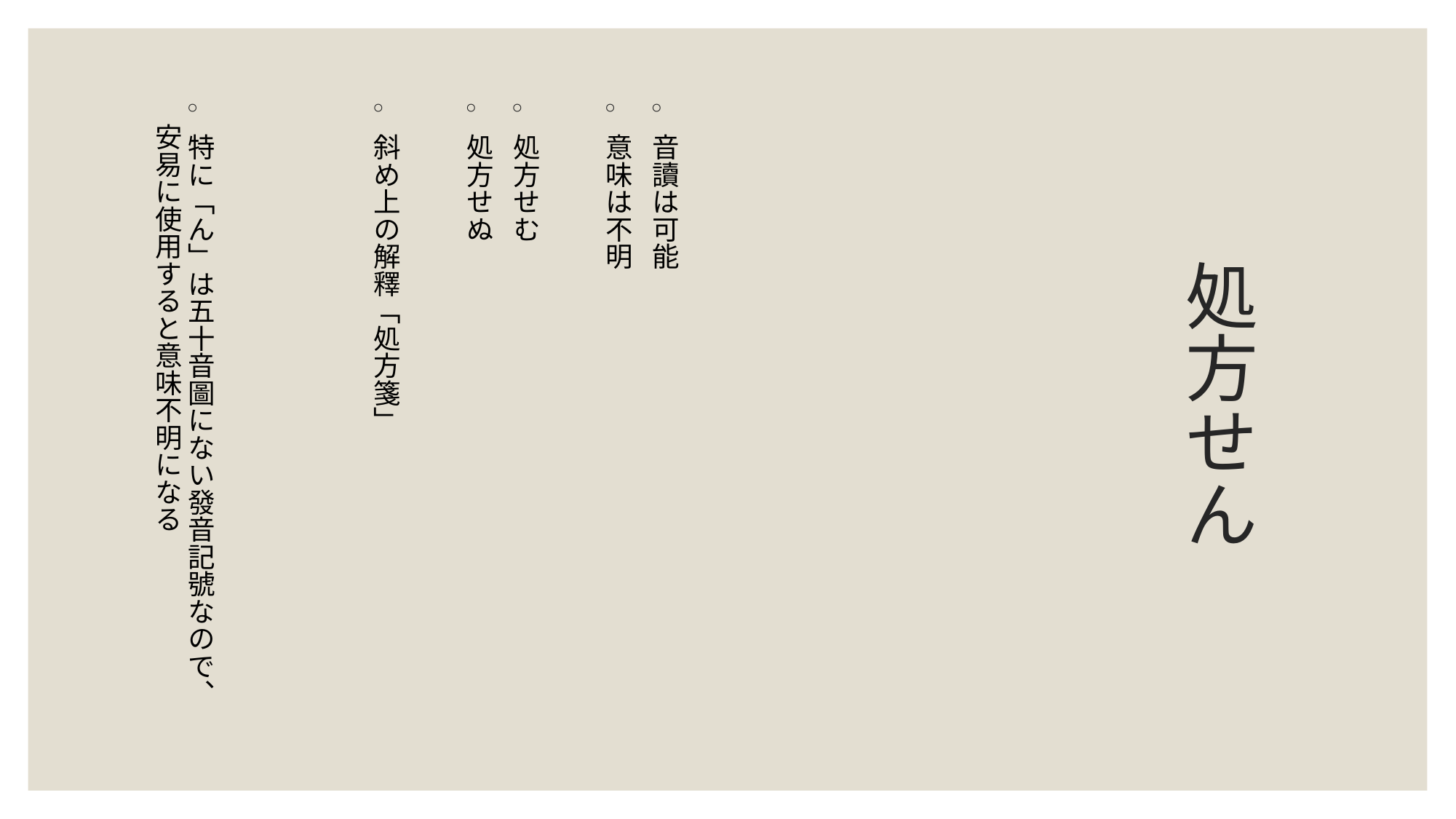

音讀は可能
意味は不明

処方せむ
処方せぬ

斜め上の解釋「処方箋」

特に「ん」は五十音圖にない發音記號なので、安易に使用すると意味不明になる

# 処方せん